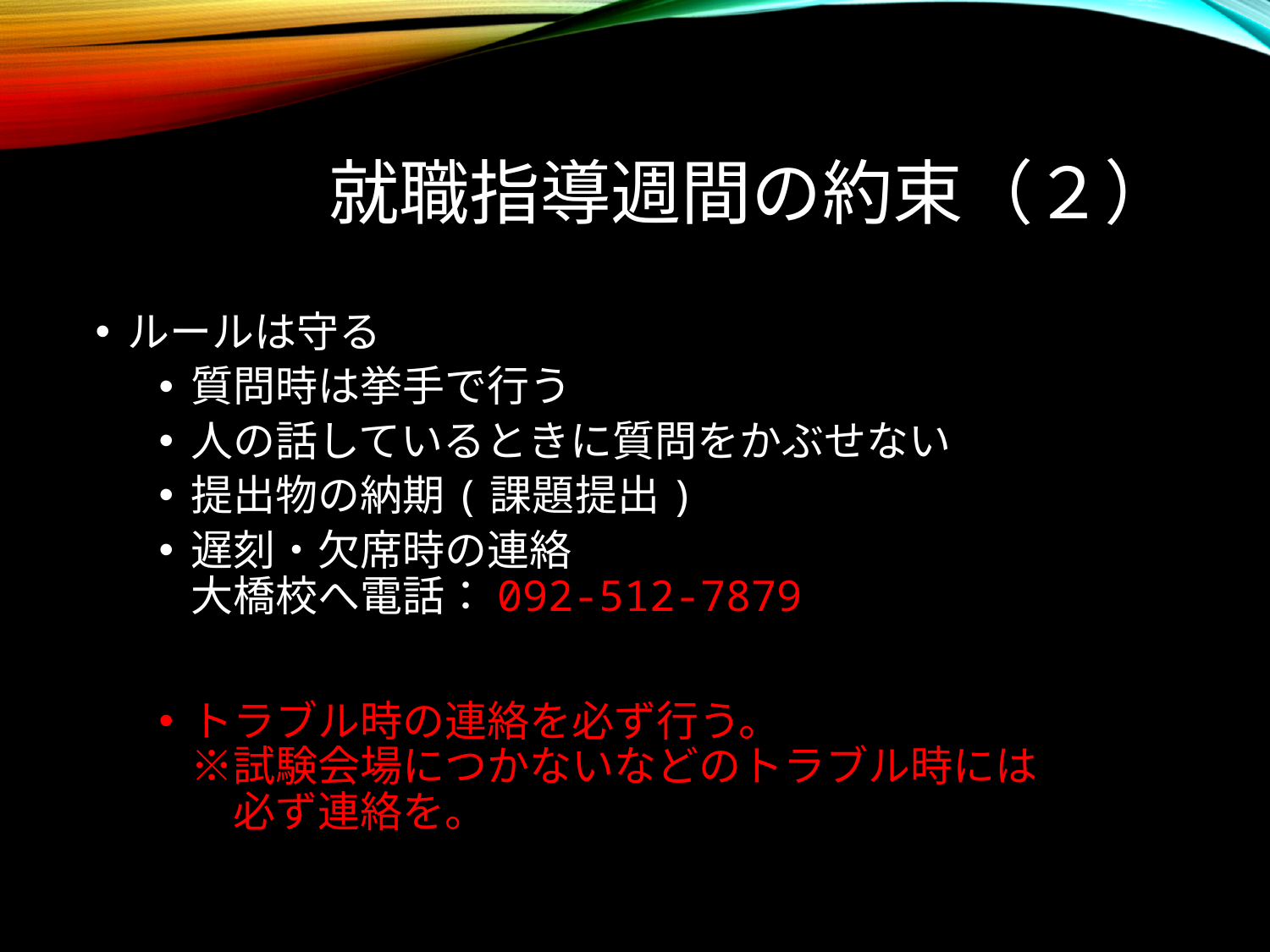

# 就職指導週間の約束（２）
ルールは守る
質問時は挙手で行う
人の話しているときに質問をかぶせない
提出物の納期(課題提出)
遅刻・欠席時の連絡
大橋校へ電話：092-512-7879

トラブル時の連絡を必ず行う。
※試験会場につかないなどのトラブル時には
　必ず連絡を。